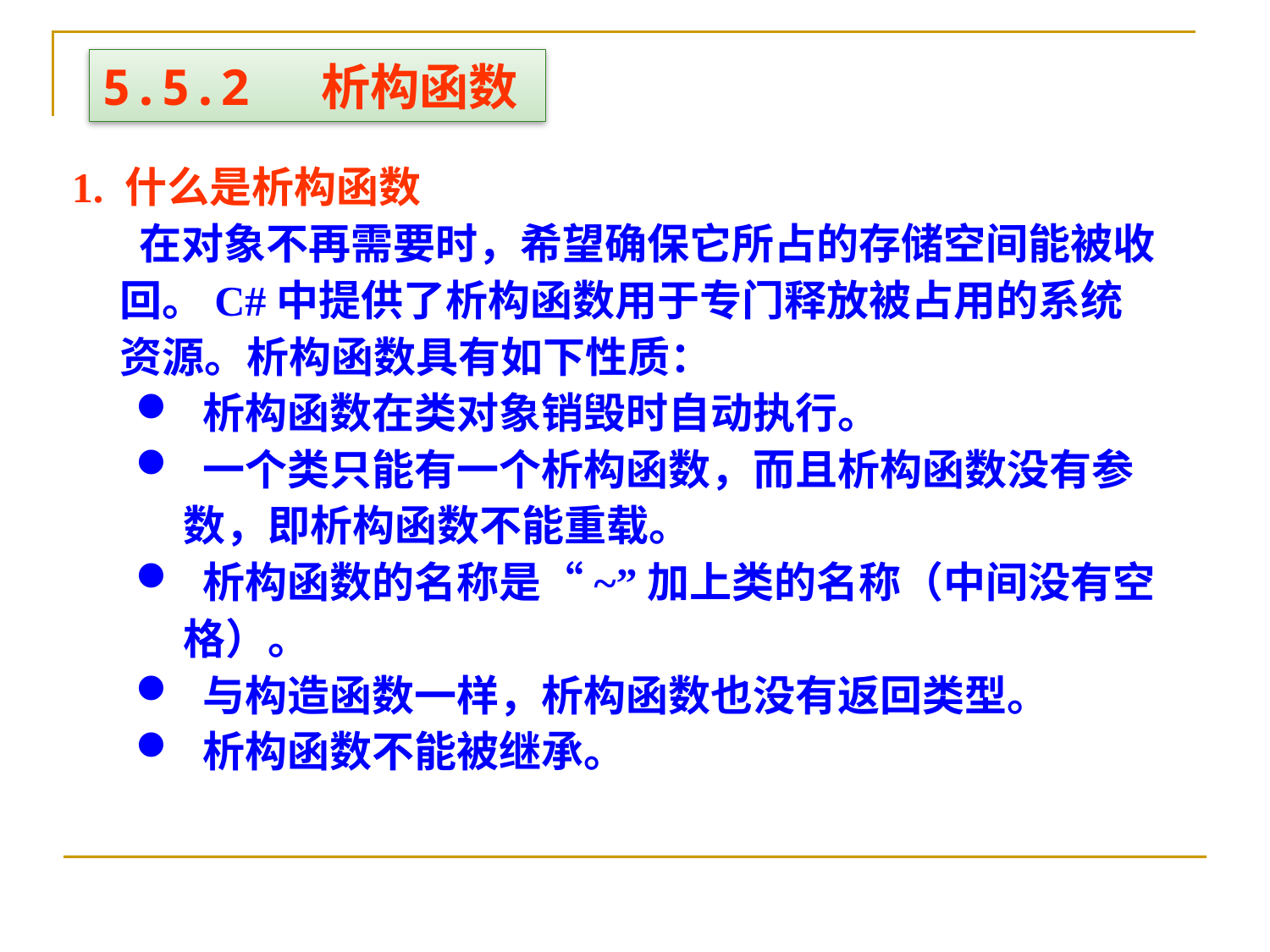

5.5.2  析构函数
1. 什么是析构函数
      在对象不再需要时，希望确保它所占的存储空间能被收回。C#中提供了析构函数用于专门释放被占用的系统资源。析构函数具有如下性质：
 析构函数在类对象销毁时自动执行。
 一个类只能有一个析构函数，而且析构函数没有参数，即析构函数不能重载。
 析构函数的名称是“~”加上类的名称（中间没有空格）。
 与构造函数一样，析构函数也没有返回类型。
 析构函数不能被继承。